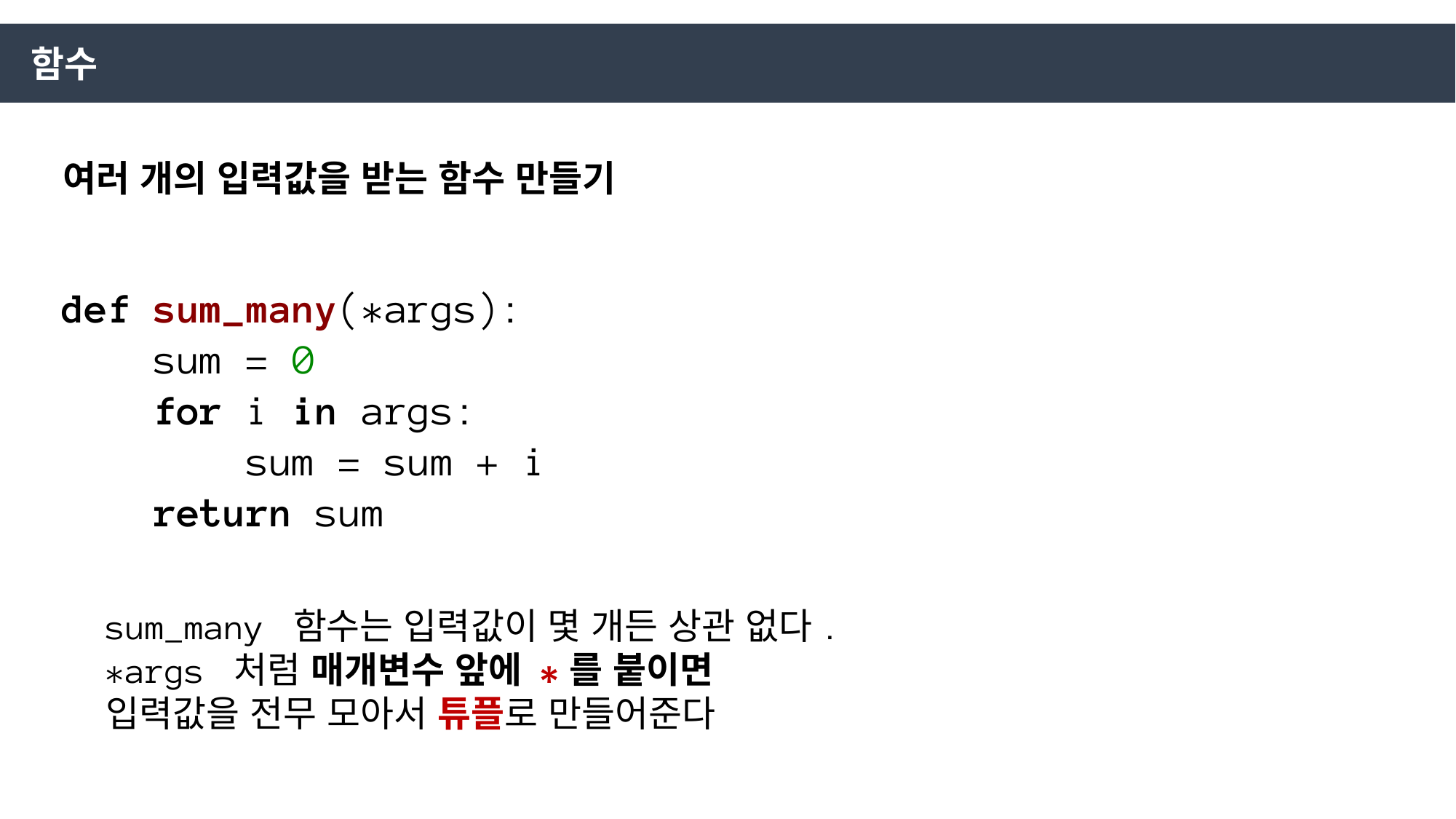

함수
여러 개의 입력값을 받는 함수 만들기
def sum_many(*args):
    sum = 0
    for i in args:
        sum = sum + i
    return sum
sum_many 함수는 입력값이 몇 개든 상관 없다.
*args 처럼 매개변수 앞에 *를 붙이면
입력값을 전무 모아서 튜플로 만들어준다